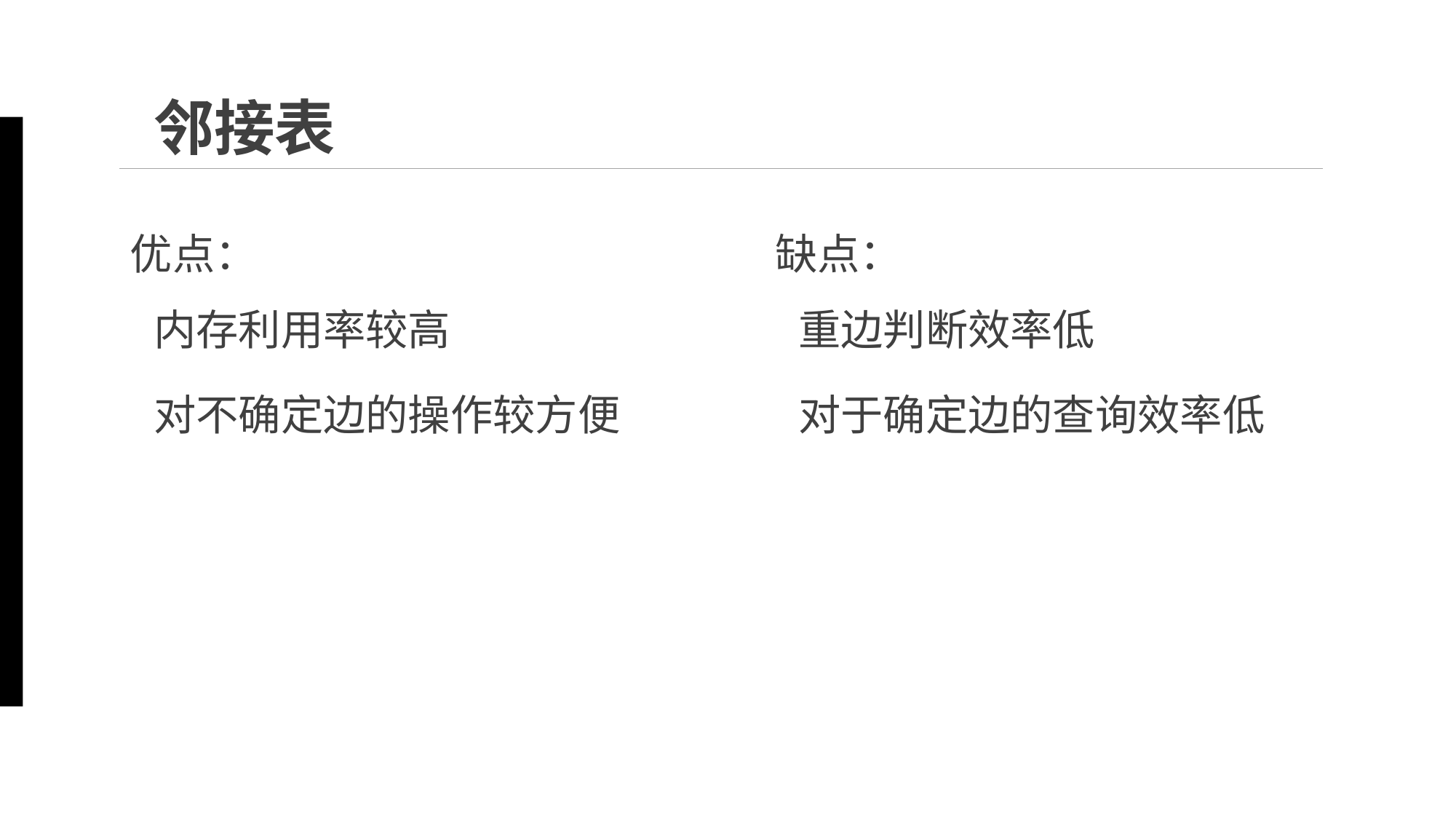

邻接表

优点：
缺点：
内存利用率较高
重边判断效率低
对不确定边的操作较方便
对于确定边的查询效率低